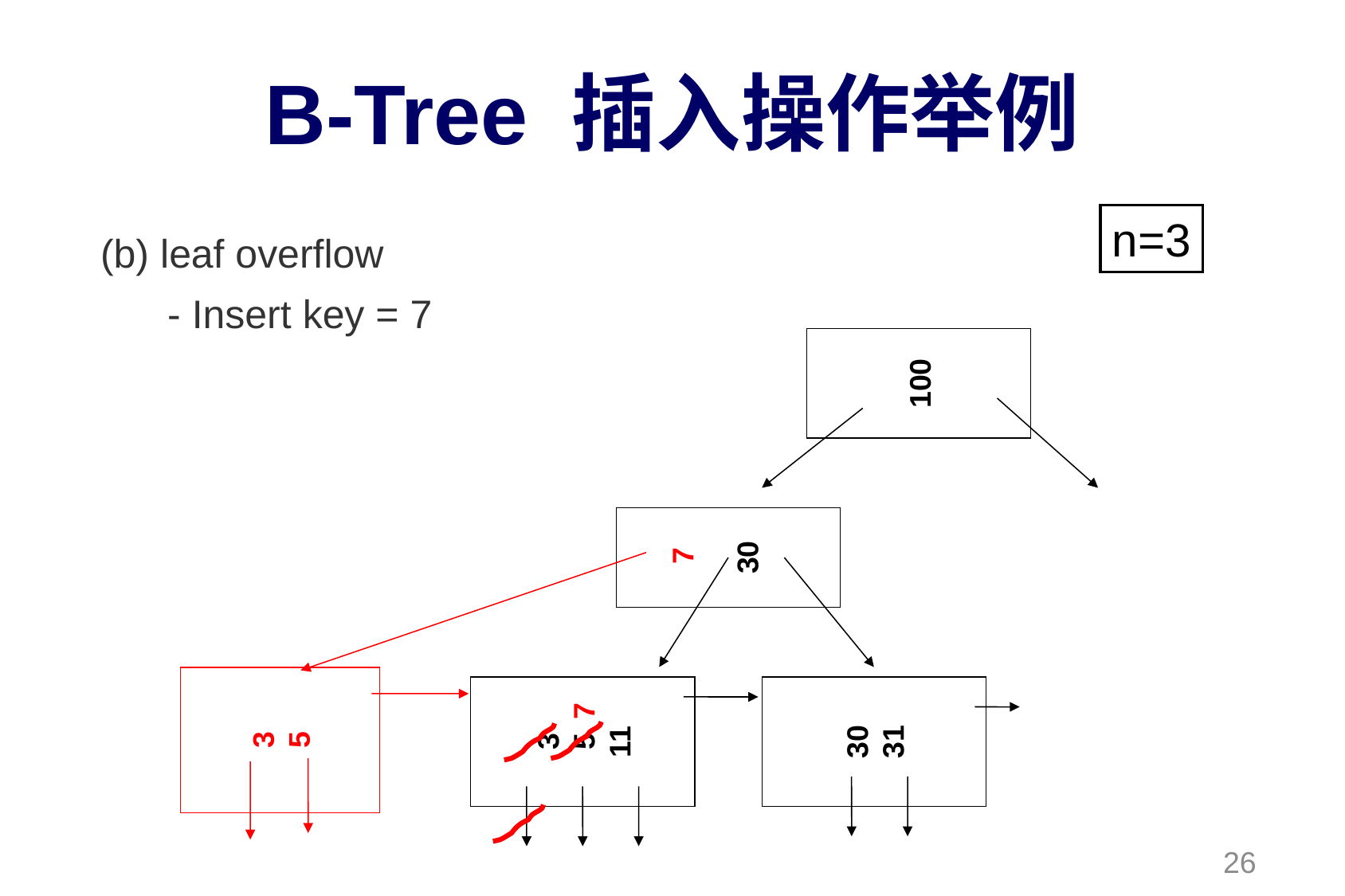

# B-Tree 插入操作举例
n=3
(b) leaf overflow
      - Insert key = 7
100

30
7

3
5
11
30
31
3
5
7

26